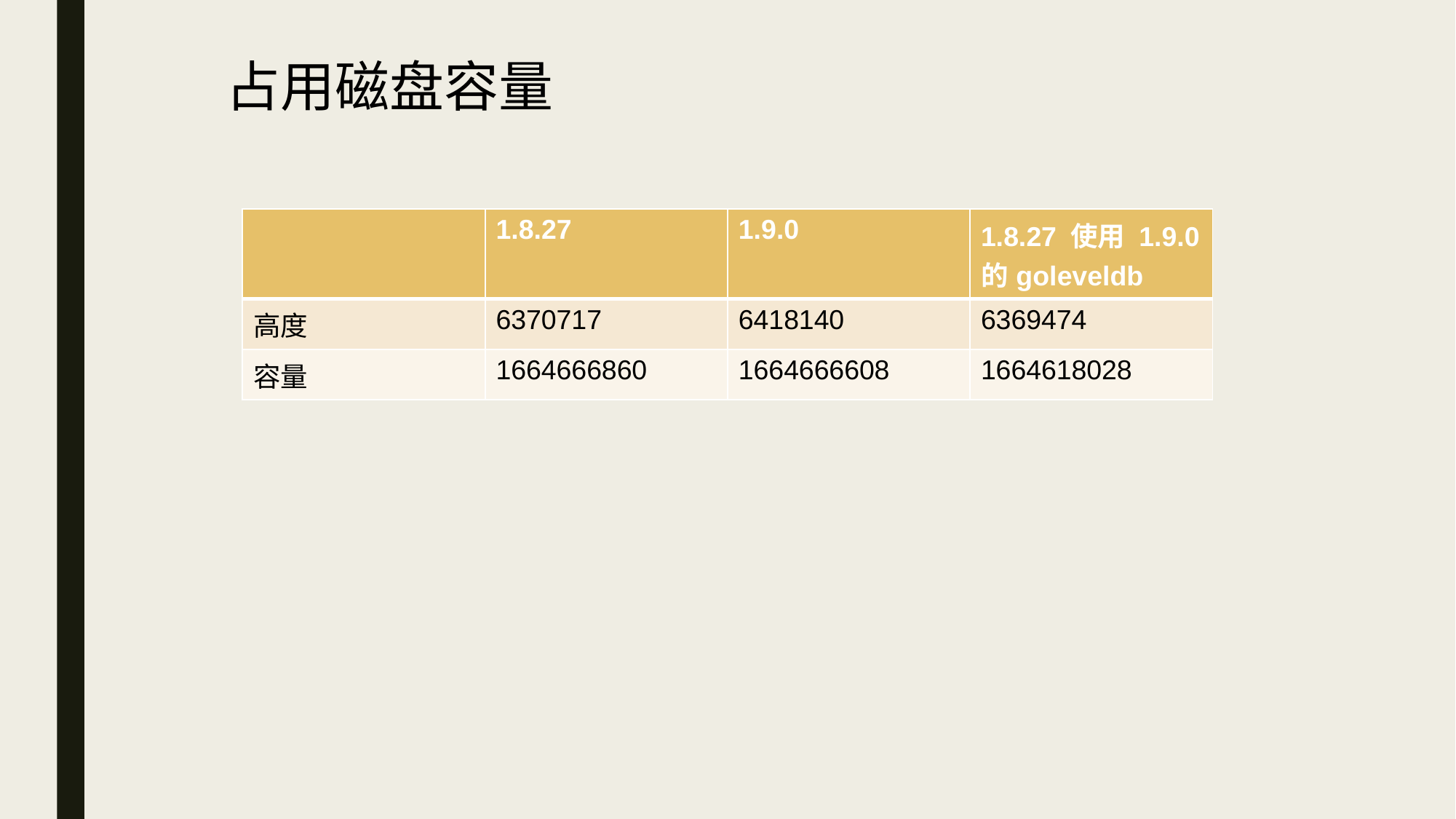

占用磁盘容量
|  | 1.8.27 | 1.9.0 | 1.8.27 使用 1.9.0 的goleveldb |
| --- | --- | --- | --- |
| 高度 | 6370717 | 6418140 | 6369474 |
| 容量 | 1664666860 | 1664666608 | 1664618028 |